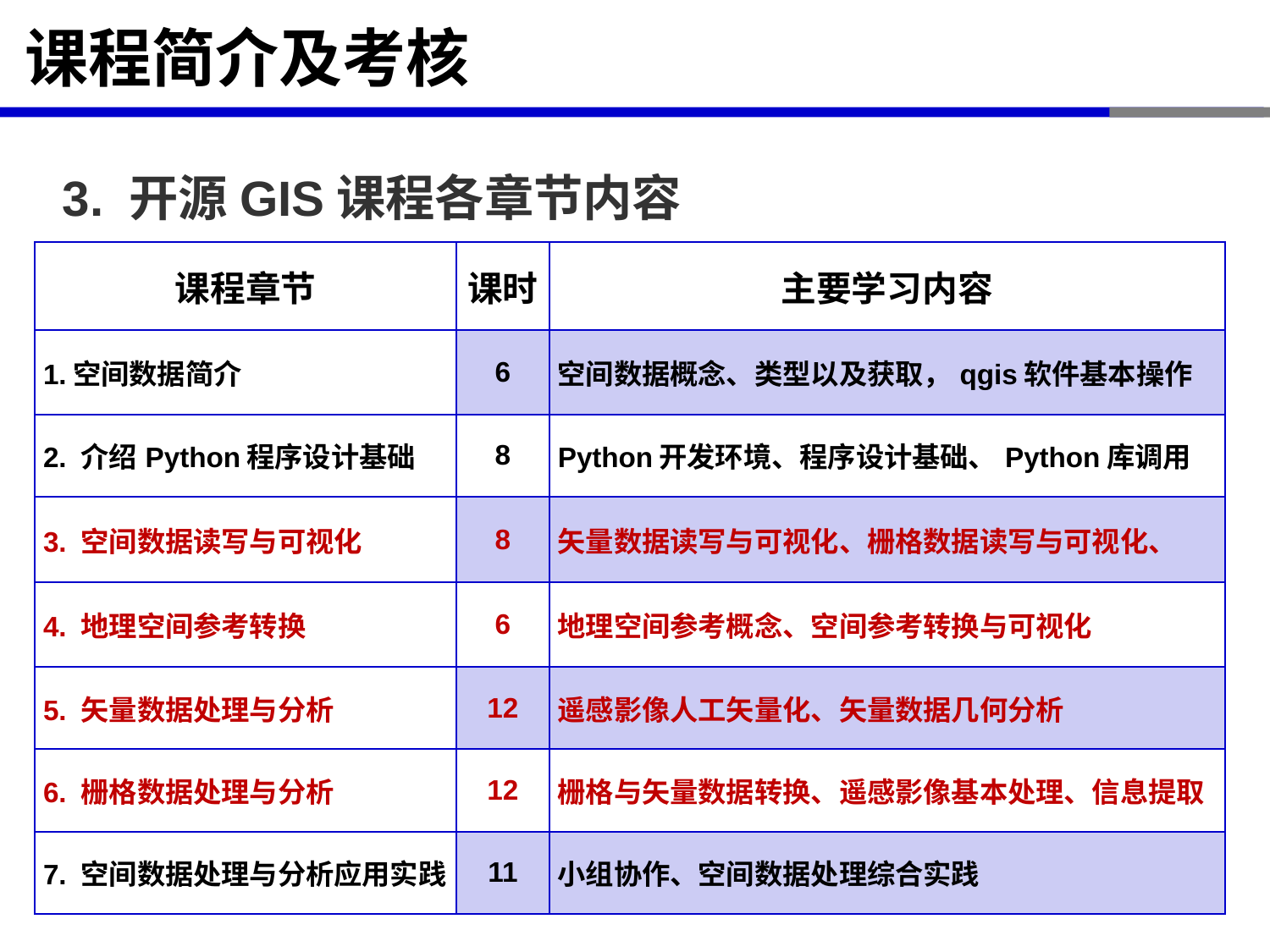

# 课程简介及考核
3. 开源GIS课程各章节内容
| 课程章节 | 课时 | 主要学习内容 |
| --- | --- | --- |
| 1.空间数据简介 | 6 | 空间数据概念、类型以及获取，qgis软件基本操作 |
| 2. 介绍Python程序设计基础 | 8 | Python开发环境、程序设计基础、Python库调用 |
| 3. 空间数据读写与可视化 | 8 | 矢量数据读写与可视化、栅格数据读写与可视化、 |
| 4. 地理空间参考转换 | 6 | 地理空间参考概念、空间参考转换与可视化 |
| 5. 矢量数据处理与分析 | 12 | 遥感影像人工矢量化、矢量数据几何分析 |
| 6. 栅格数据处理与分析 | 12 | 栅格与矢量数据转换、遥感影像基本处理、信息提取 |
| 7. 空间数据处理与分析应用实践 | 11 | 小组协作、空间数据处理综合实践 |